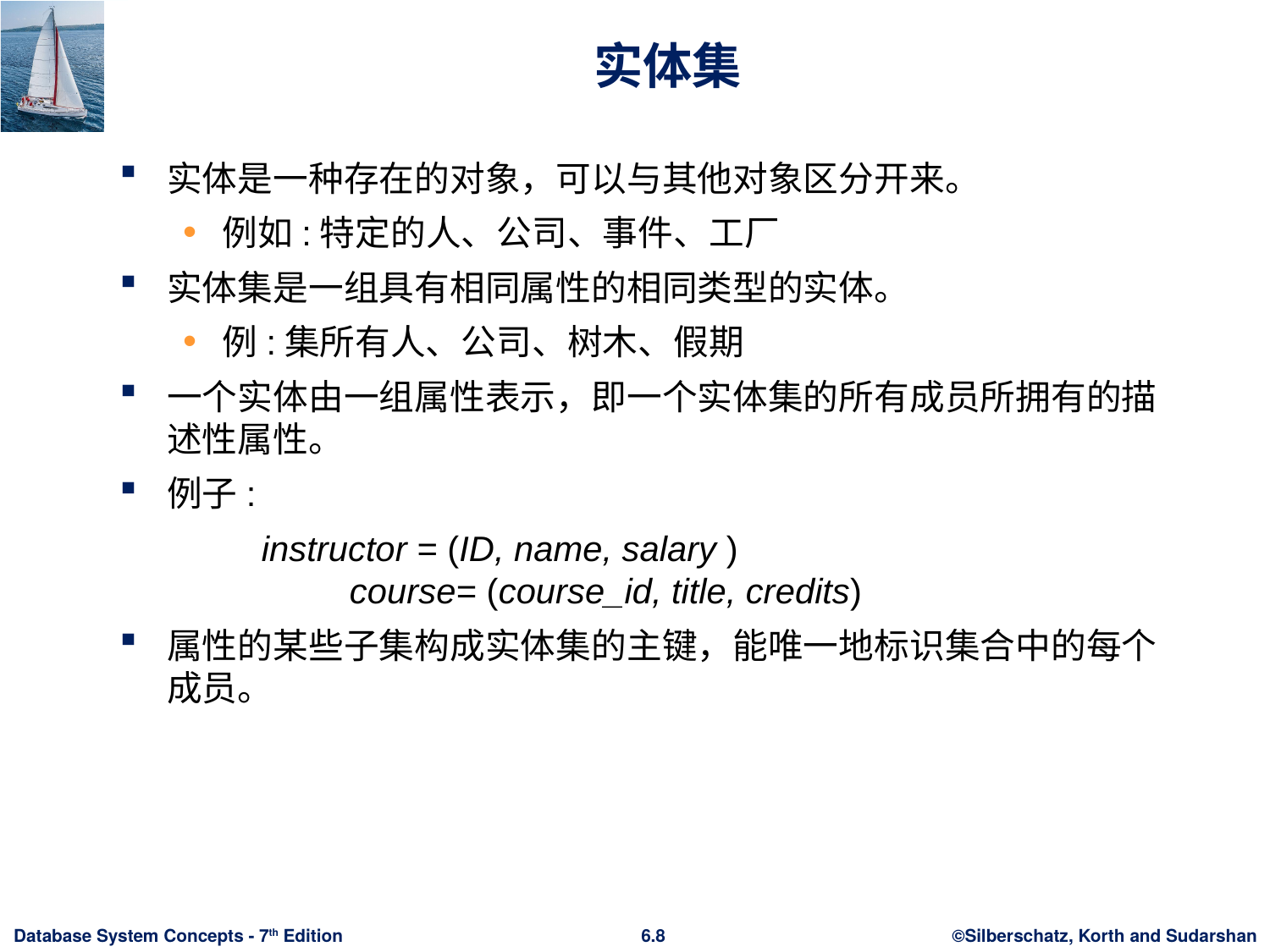

# 实体集
实体是一种存在的对象，可以与其他对象区分开来。
例如:特定的人、公司、事件、工厂
实体集是一组具有相同属性的相同类型的实体。
例:集所有人、公司、树木、假期
一个实体由一组属性表示，即一个实体集的所有成员所拥有的描述性属性。
例子:
	    instructor = (ID, name, salary )
	course= (course_id, title, credits)
属性的某些子集构成实体集的主键，能唯一地标识集合中的每个成员。